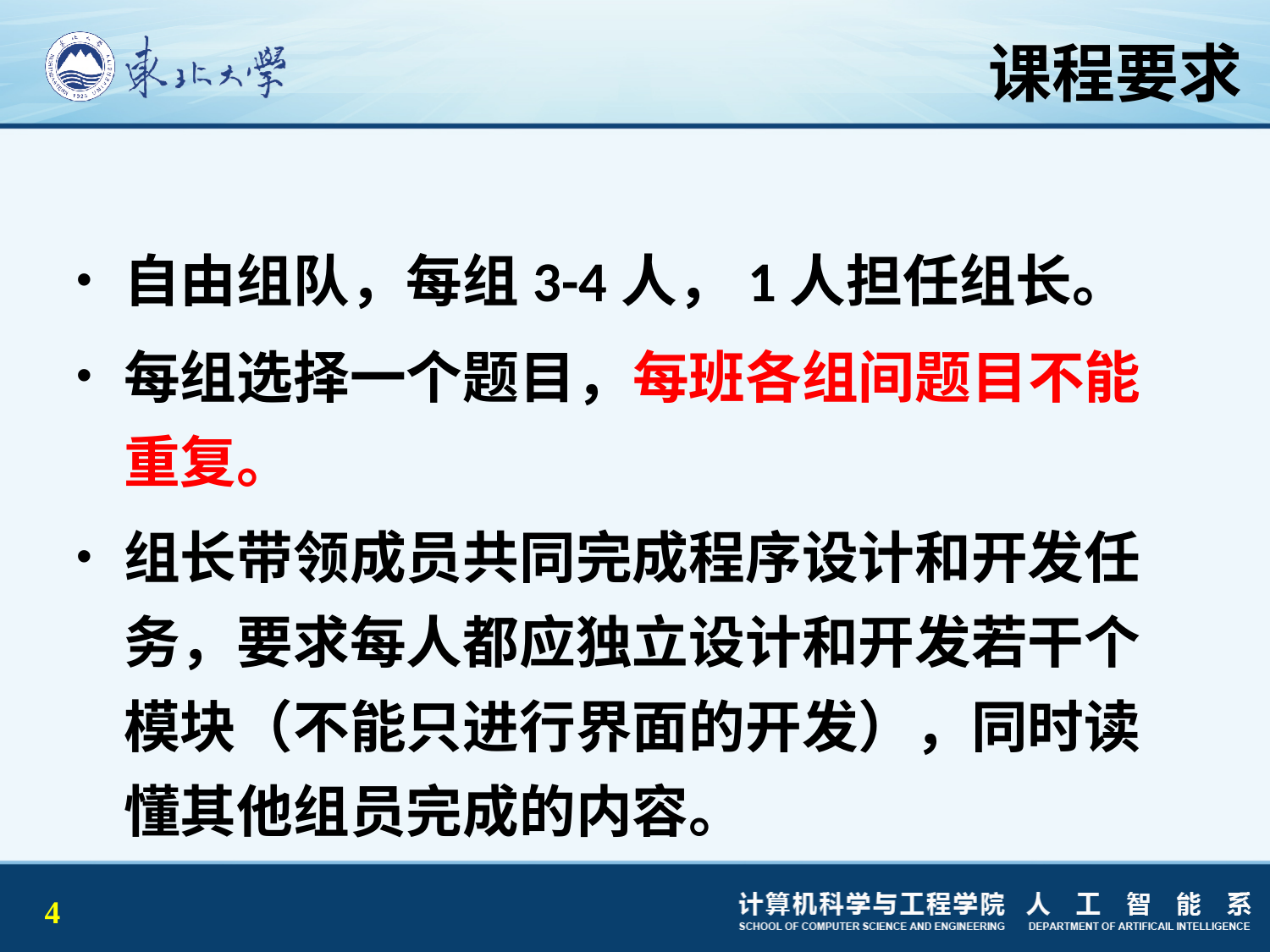

# 课程要求
自由组队，每组3-4人，1人担任组长。
每组选择一个题目，每班各组间题目不能重复。
组长带领成员共同完成程序设计和开发任务，要求每人都应独立设计和开发若干个模块（不能只进行界面的开发），同时读懂其他组员完成的内容。